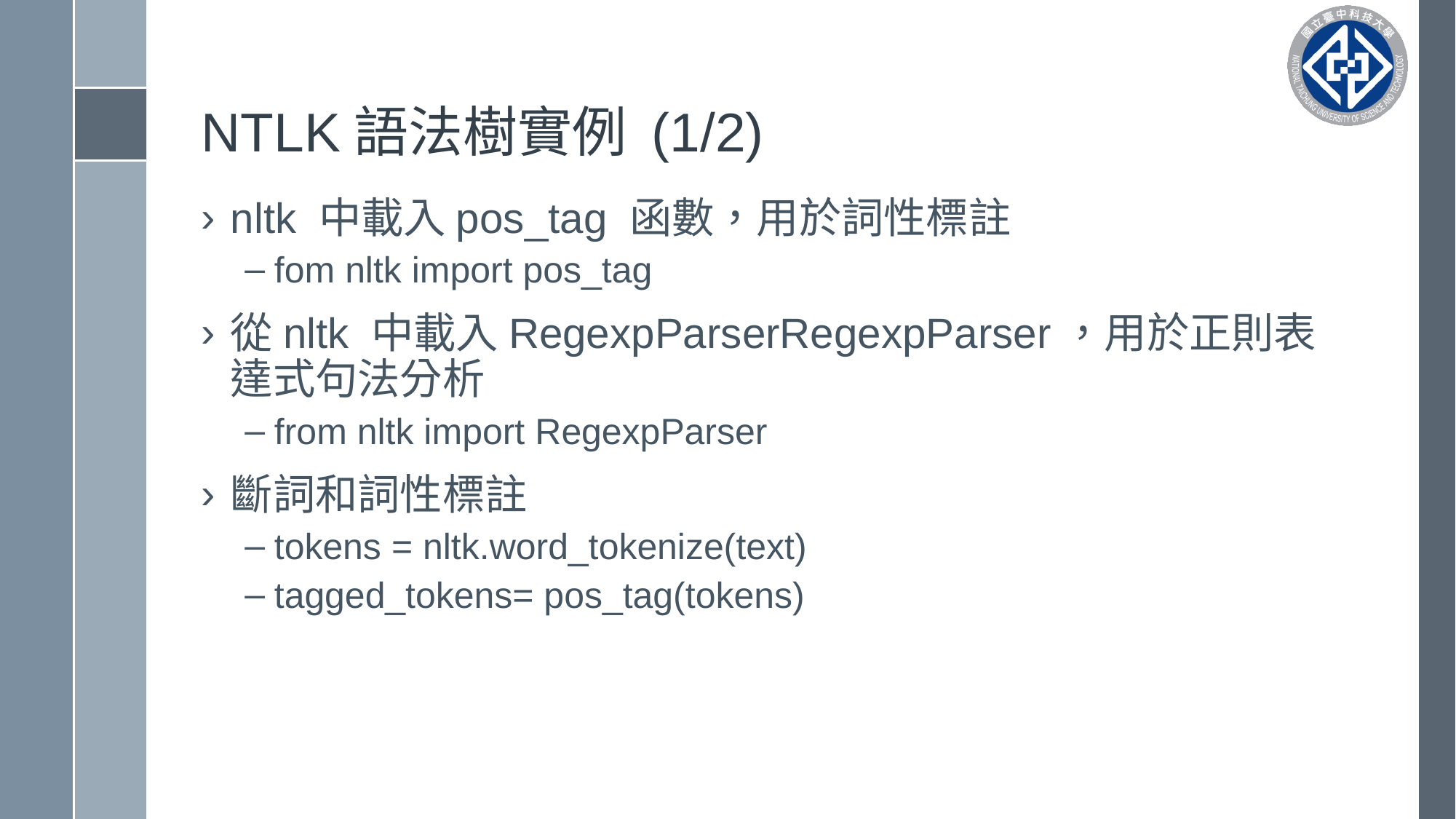

# NTLK語法樹實例 (1/2)
nltk 中載入pos_tag 函數，用於詞性標註
fom nltk import pos_tag
從nltk 中載入RegexpParserRegexpParser，用於正則表達式句法分析
from nltk import RegexpParser
斷詞和詞性標註
tokens = nltk.word_tokenize(text)
tagged_tokens= pos_tag(tokens)